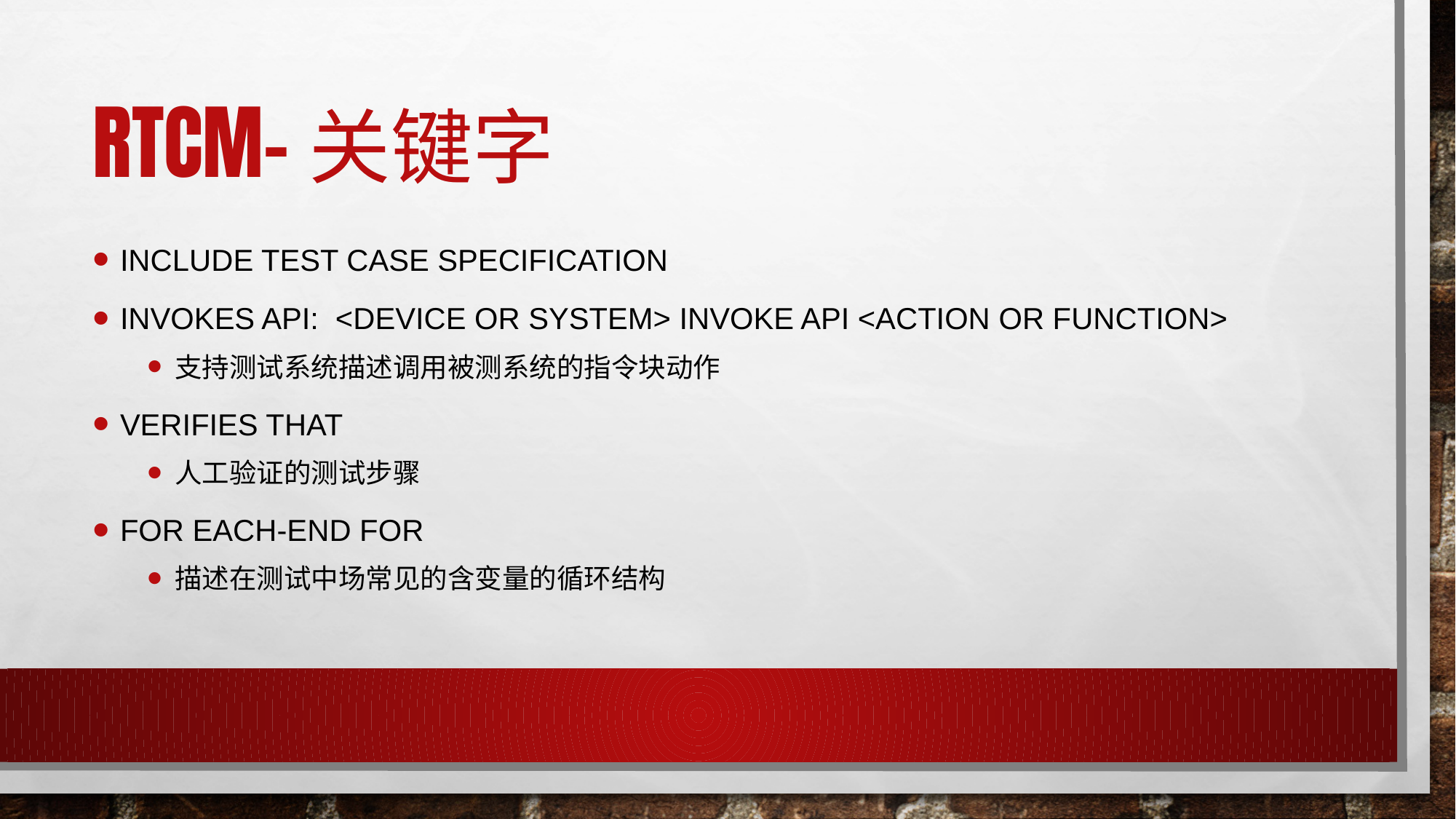

# RTCM-关键字
INCLUDE TEST CASE SPECIFICATION
INVOKES API:  <device or system> invoke api <action or function>
支持测试系统描述调用被测系统的指令块动作
VERIFIES THAT
人工验证的测试步骤
FOR EACH-END FOR
描述在测试中场常见的含变量的循环结构